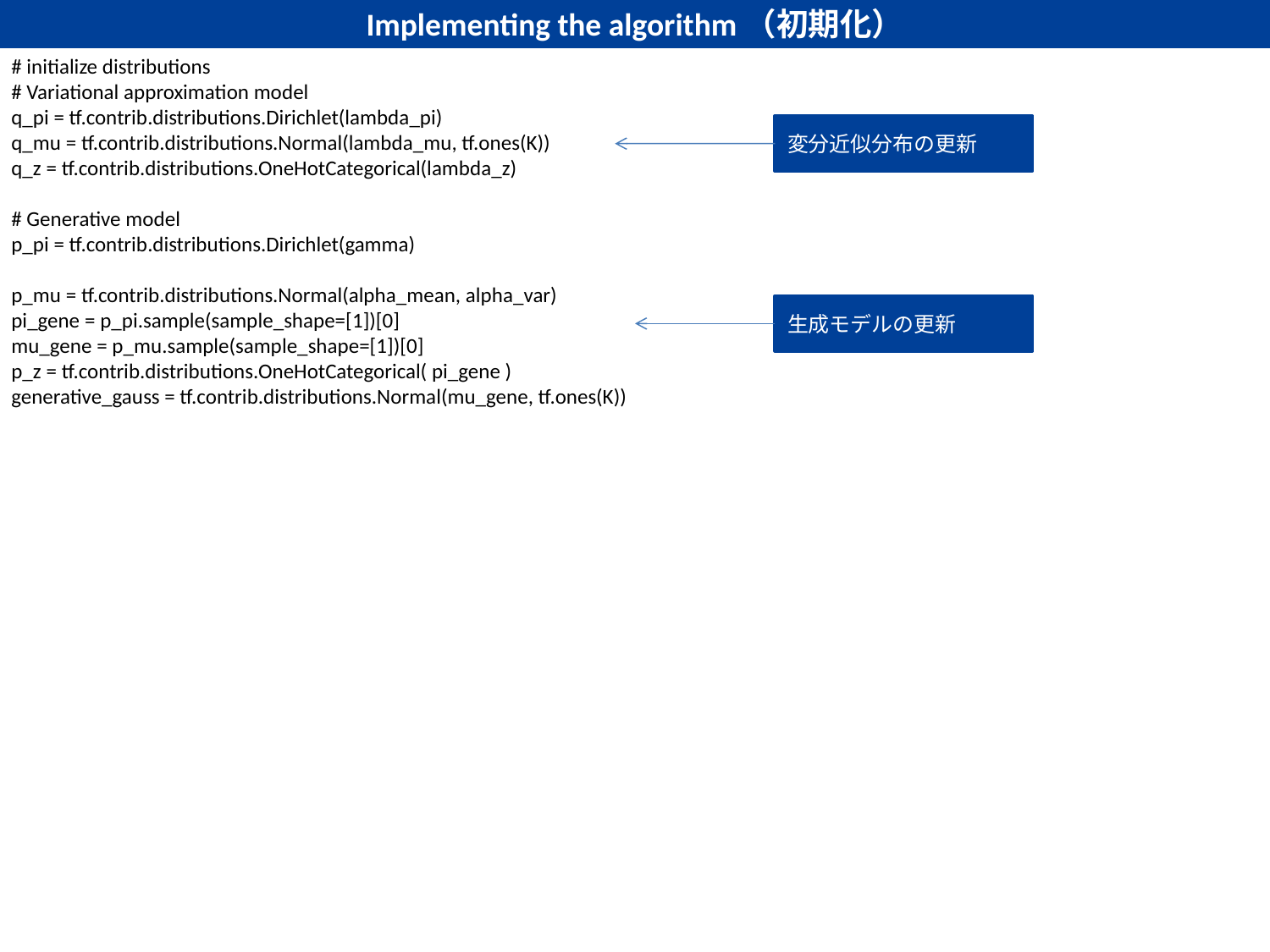

Implementing the algorithm（初期化）
# initialize distributions
# Variational approximation model
q_pi = tf.contrib.distributions.Dirichlet(lambda_pi)
q_mu = tf.contrib.distributions.Normal(lambda_mu, tf.ones(K))
q_z = tf.contrib.distributions.OneHotCategorical(lambda_z)

# Generative model
p_pi = tf.contrib.distributions.Dirichlet(gamma)
p_mu = tf.contrib.distributions.Normal(alpha_mean, alpha_var)
pi_gene = p_pi.sample(sample_shape=[1])[0]
mu_gene = p_mu.sample(sample_shape=[1])[0]
p_z = tf.contrib.distributions.OneHotCategorical( pi_gene )
generative_gauss = tf.contrib.distributions.Normal(mu_gene, tf.ones(K))
変分近似分布の更新
生成モデルの更新